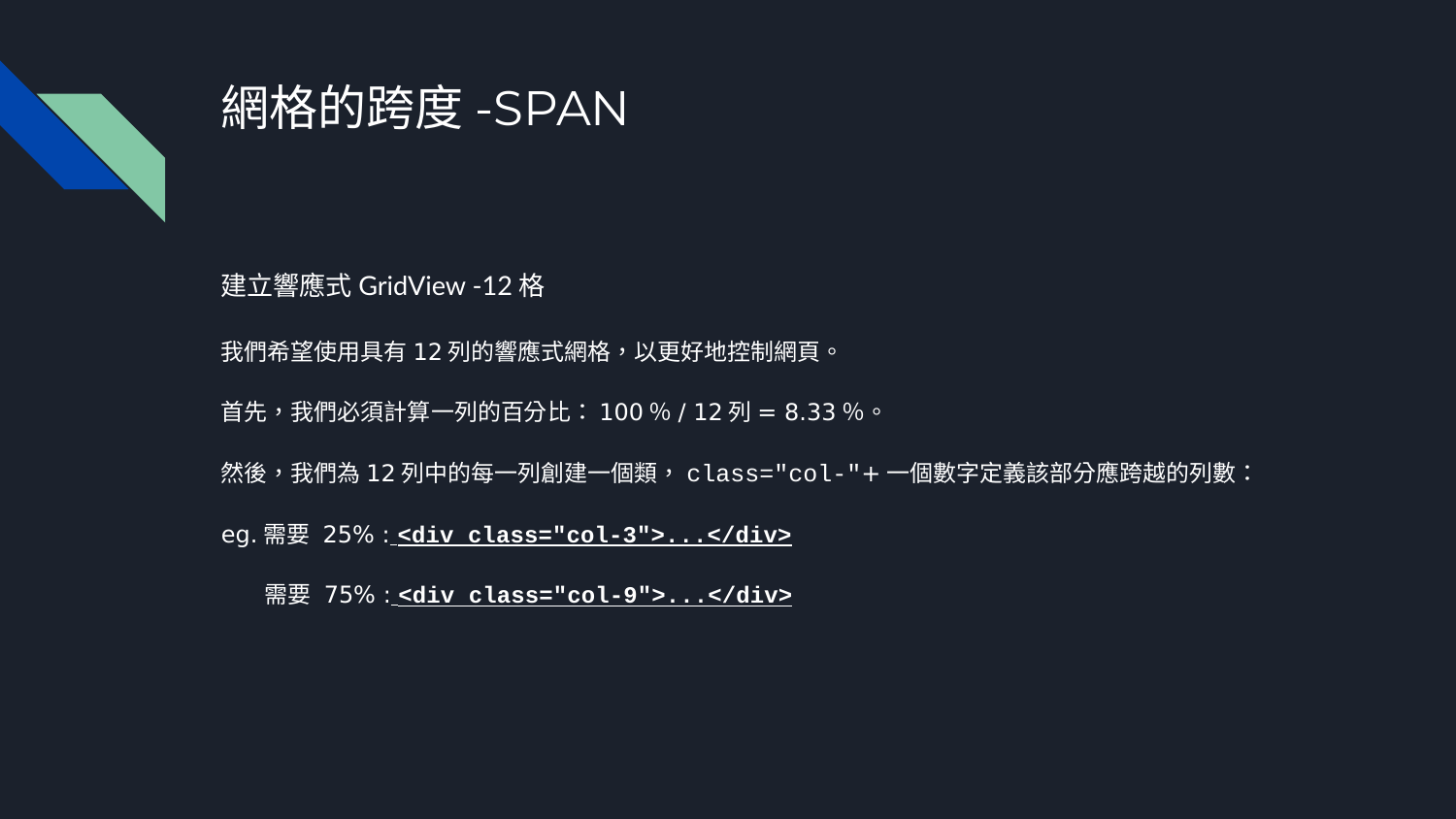

# 網格的跨度-SPAN
建立響應式GridView -12格
我們希望使用具有12列的響應式網格，以更好地控制網頁。
首先，我們必須計算一列的百分比：100％/ 12列= 8.33％。
然後，我們為12列中的每一列創建一個類，class="col-"+一個數字定義該部分​​應跨越的列數：
eg.需要 25% : <div class="col-3">...</div>
     需要 75% : <div class="col-9">...</div>